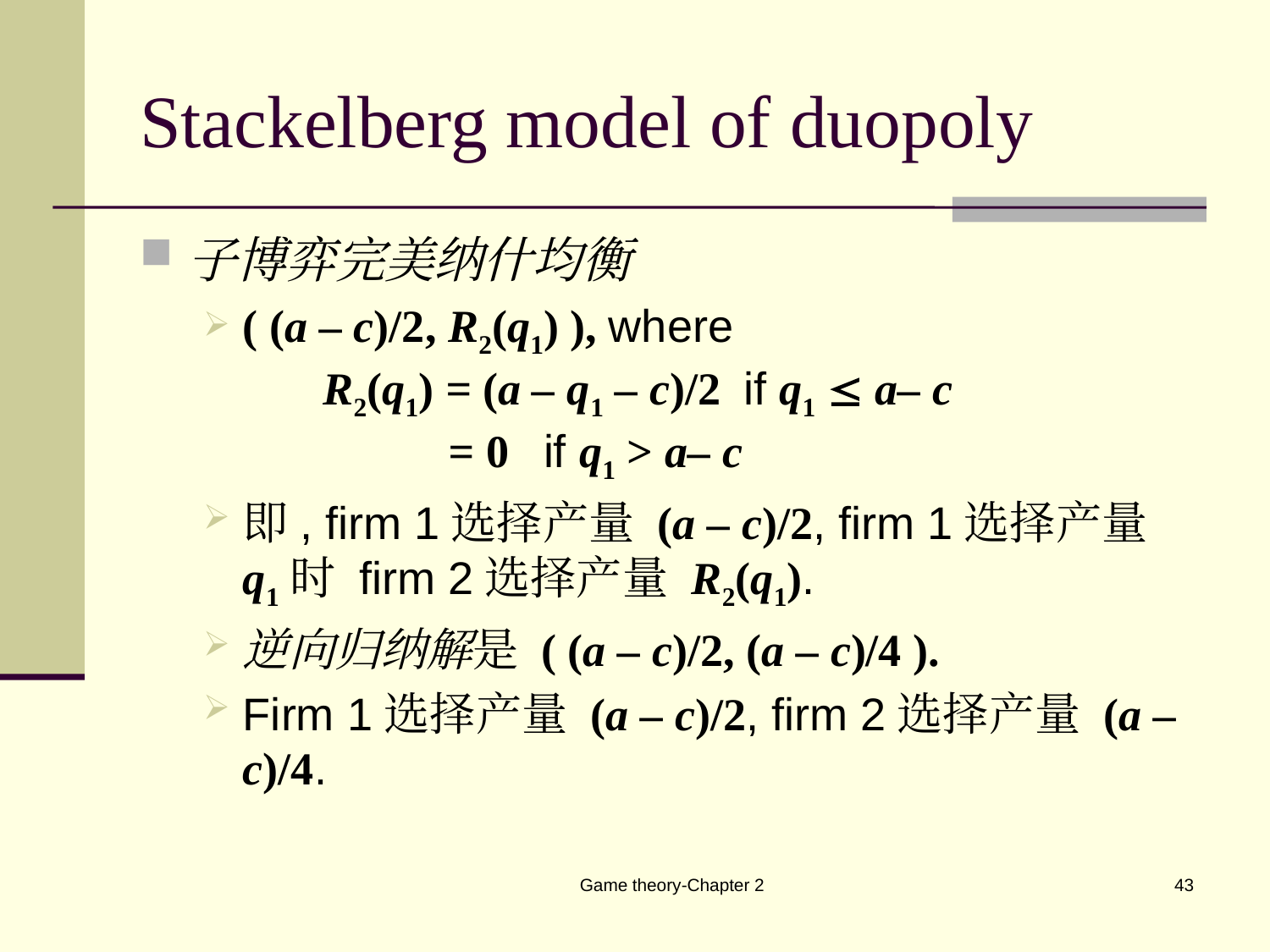

# Stackelberg model of duopoly
子博弈完美纳什均衡
( (a – c)/2, R2(q1) ), where
       R2(q1) = (a – q1 – c)/2  if q1 ≤ a– c
                  = 0   if q1 > a– c
即, firm 1选择产量 (a – c)/2, firm 1选择产量q1时 firm 2选择产量 R2(q1).
逆向归纳解是 ( (a – c)/2, (a – c)/4 ).
Firm 1选择产量 (a – c)/2, firm 2选择产量 (a – c)/4.
Game theory-Chapter 2
43